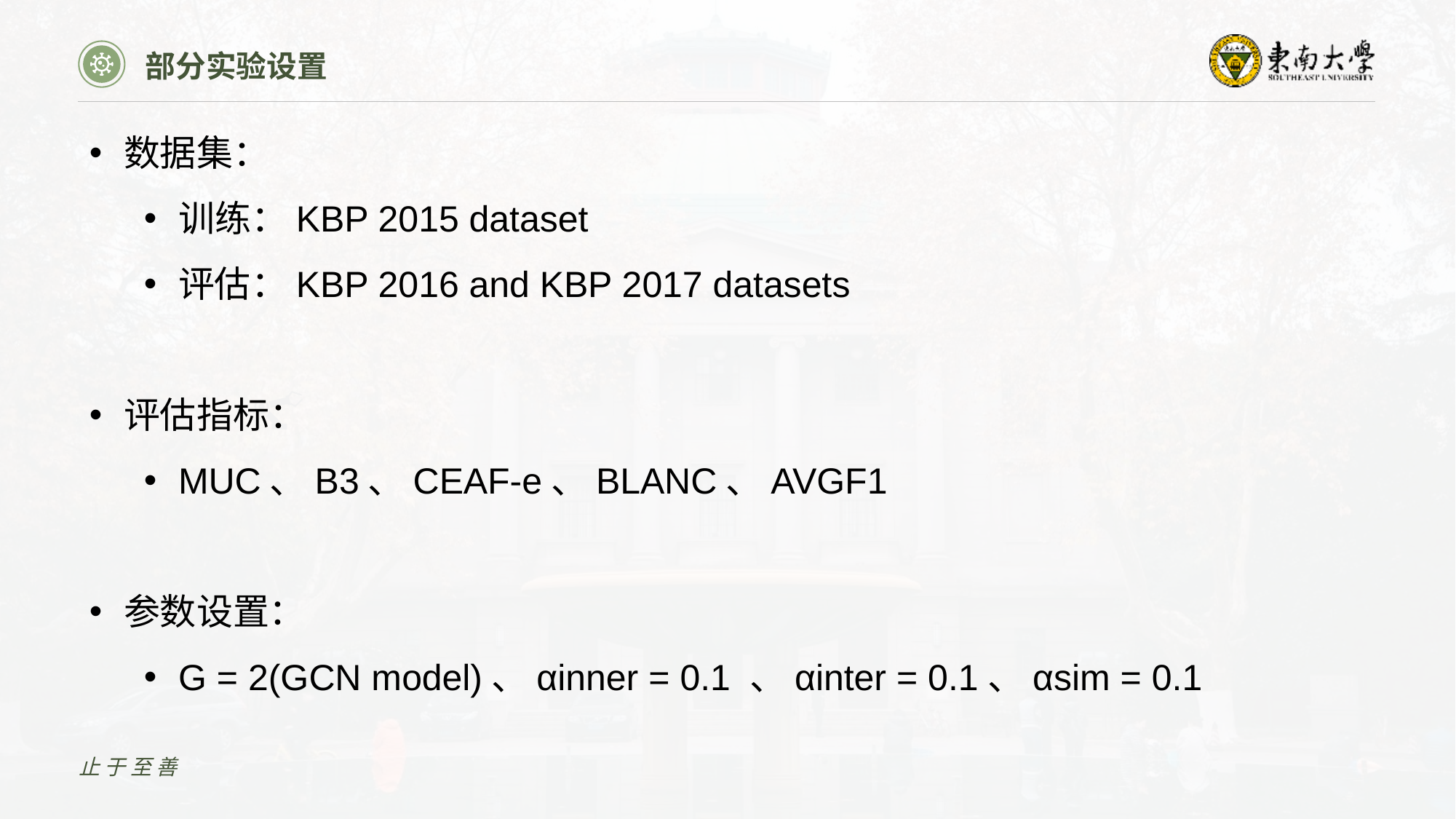

部分实验设置
数据集：
训练：KBP 2015 dataset
评估：KBP 2016 and KBP 2017 datasets

评估指标：
MUC、B3、CEAF-e、BLANC、AVGF1

参数设置：
G = 2(GCN model)、αinner = 0.1 、αinter = 0.1、αsim = 0.1

止于至善
26